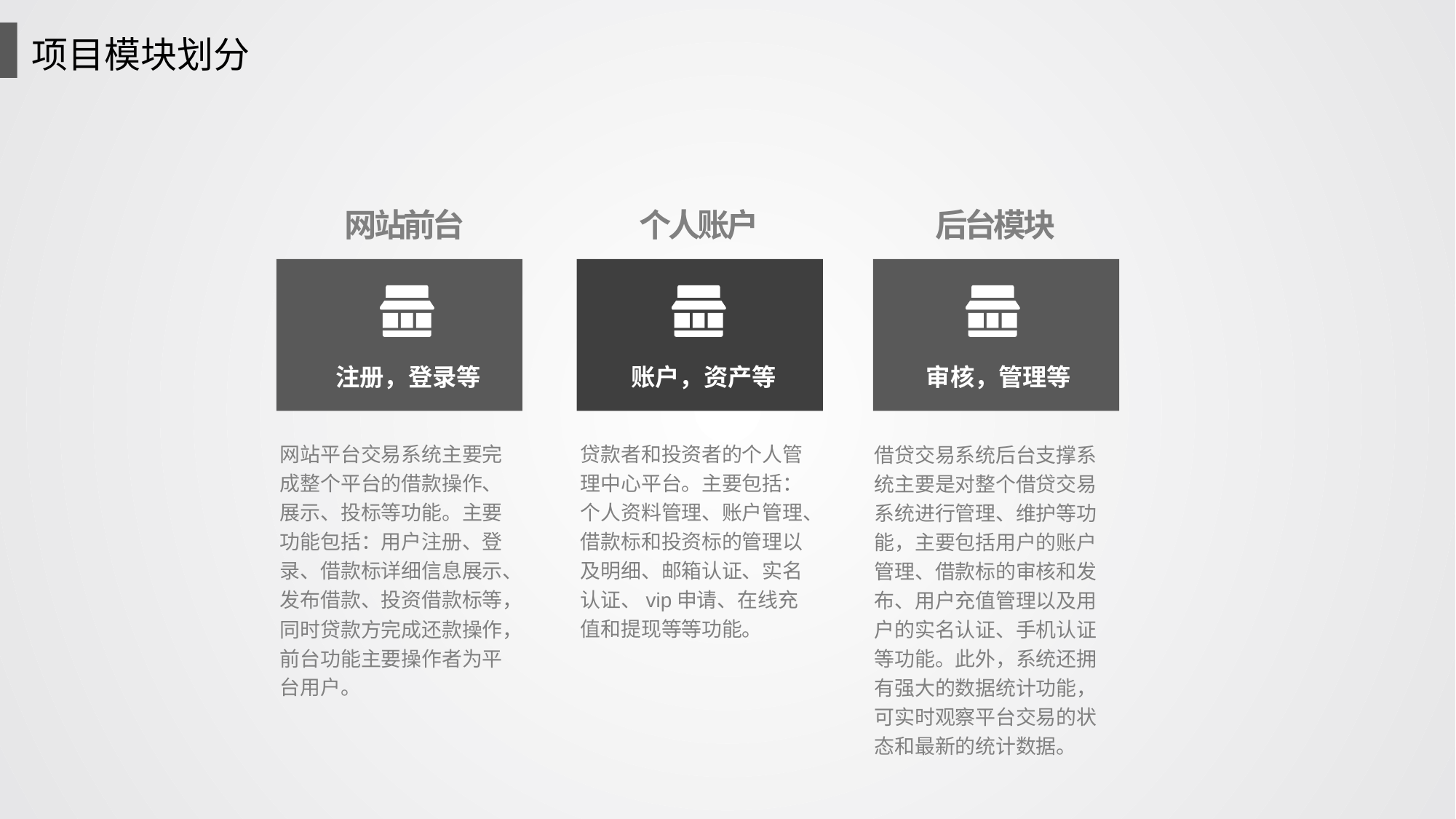

项目模块划分
网站前台

注册，登录等
网站平台交易系统主要完成整个平台的借款操作、展示、投标等功能。主要功能包括：用户注册、登录、借款标详细信息展示、发布借款、投资借款标等，同时贷款方完成还款操作，前台功能主要操作者为平台用户。

个人账户

账户，资产等
贷款者和投资者的个人管理中心平台。主要包括：个人资料管理、账户管理、借款标和投资标的管理以及明细、邮箱认证、实名认证、vip申请、在线充值和提现等等功能。

后台模块

审核，管理等
借贷交易系统后台支撑系统主要是对整个借贷交易系统进行管理、维护等功能，主要包括用户的账户管理、借款标的审核和发布、用户充值管理以及用户的实名认证、手机认证等功能。此外，系统还拥有强大的数据统计功能，可实时观察平台交易的状态和最新的统计数据。